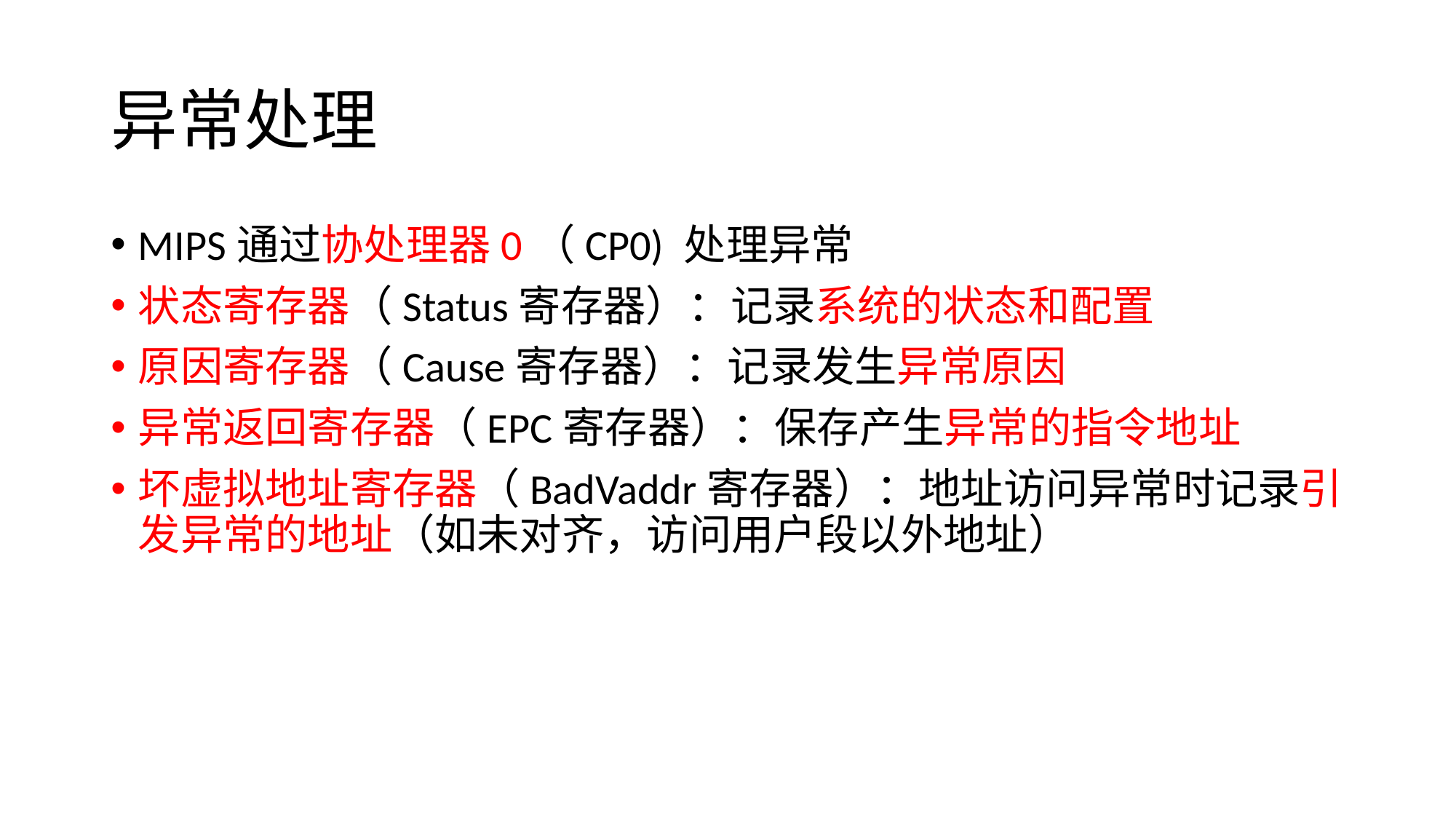

# 异常处理
MIPS通过协处理器0（CP0) 处理异常
状态寄存器（Status寄存器）：记录系统的状态和配置
原因寄存器（Cause寄存器）：记录发生异常原因
异常返回寄存器（EPC寄存器）：保存产生异常的指令地址
坏虚拟地址寄存器（BadVaddr寄存器）：地址访问异常时记录引发异常的地址（如未对齐，访问用户段以外地址）